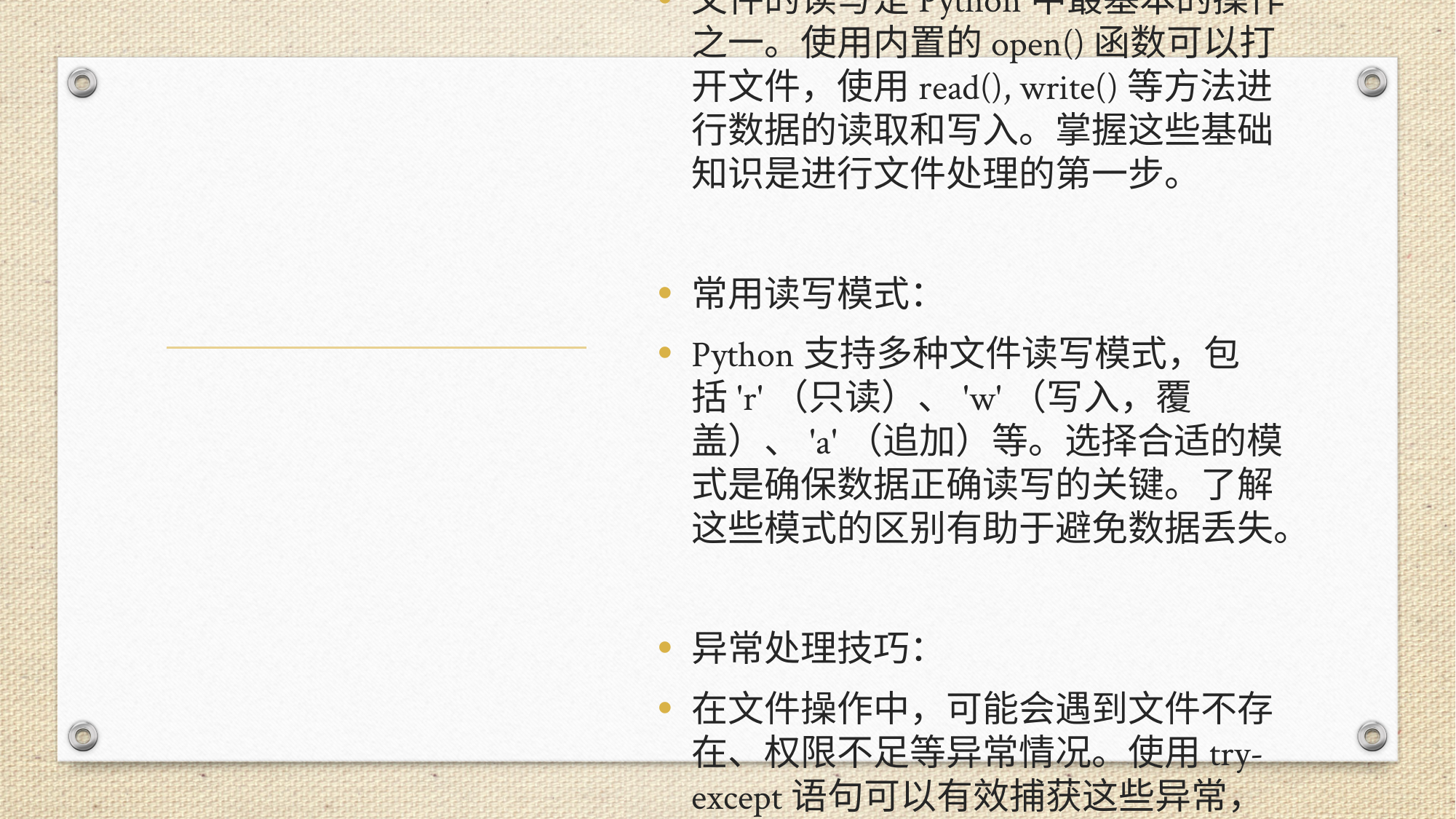

文件读写基础：
文件的读写是Python中最基本的操作之一。使用内置的open()函数可以打开文件，使用read(), write()等方法进行数据的读取和写入。掌握这些基础知识是进行文件处理的第一步。

常用读写模式：
Python支持多种文件读写模式，包括'r'（只读）、'w'（写入，覆盖）、'a'（追加）等。选择合适的模式是确保数据正确读写的关键。了解这些模式的区别有助于避免数据丢失。

异常处理技巧：
在文件操作中，可能会遇到文件不存在、权限不足等异常情况。使用try-except语句可以有效捕获这些异常，确保程序的健壮性。合理的异常处理可以提高用户体验，避免程序崩溃。
#